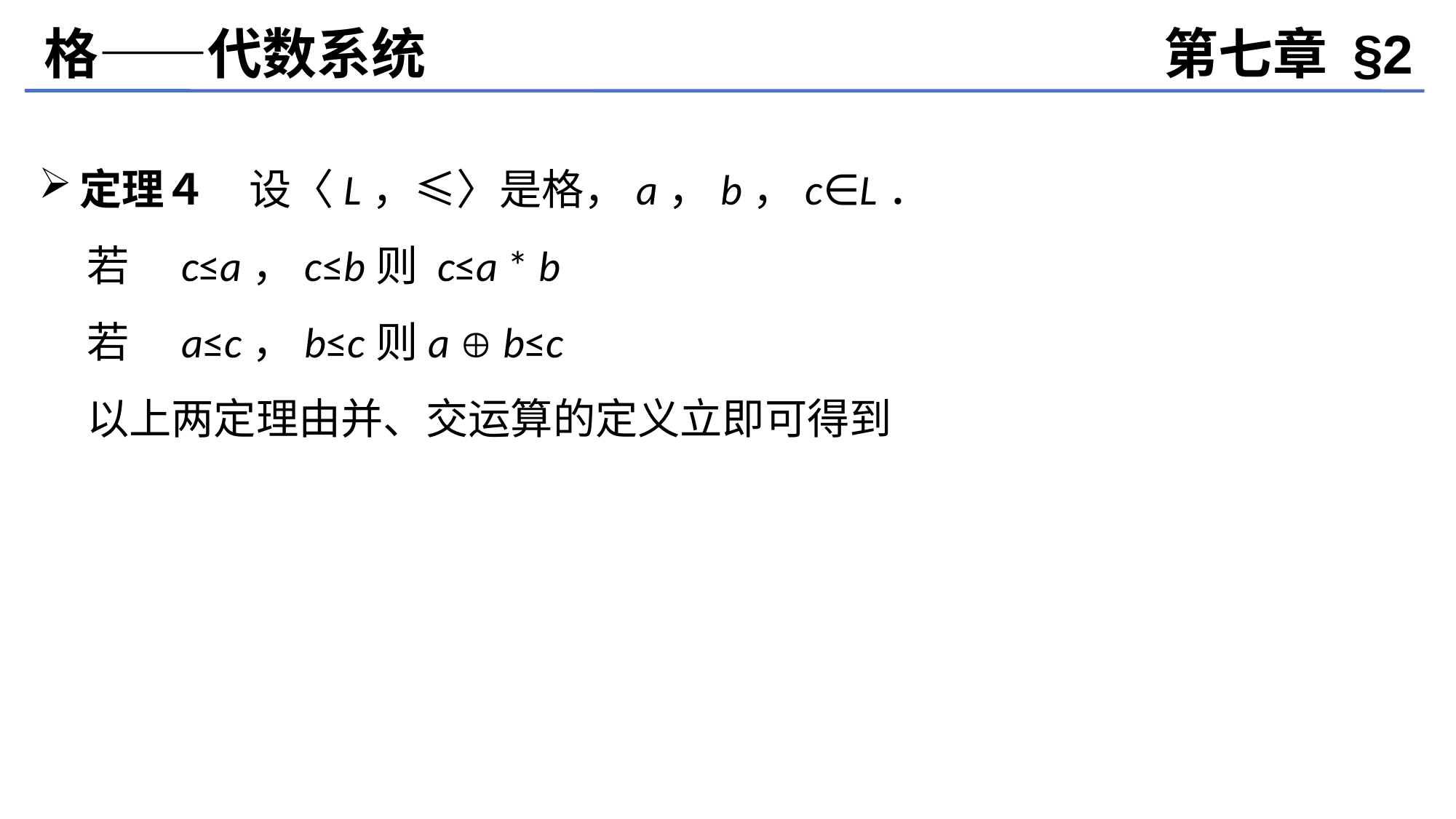

格——代数系统
第七章 §2
定理４　设〈L，≤〉是格，a，b，c∈L．
    若　c≤a，c≤b则 c≤a * b
    若　a≤c，b≤c则a ⊕ b≤c
    以上两定理由并、交运算的定义立即可得到